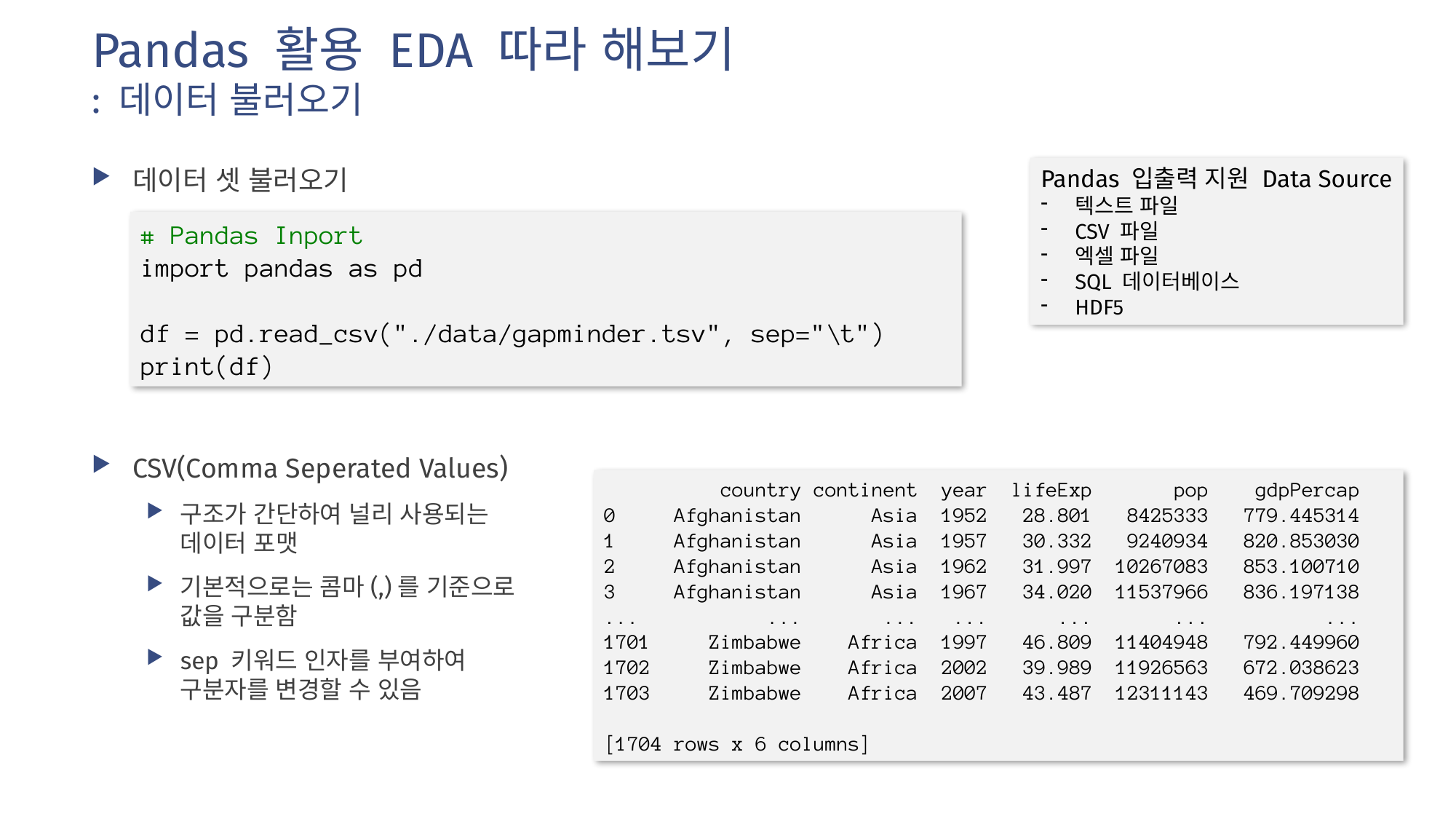

# Pandas 활용 EDA 따라 해보기 : 데이터 불러오기
Pandas 입출력 지원 Data Source
텍스트 파일
CSV 파일
엑셀 파일
SQL 데이터베이스
HDF5
데이터 셋 불러오기

CSV(Comma Seperated Values)
구조가 간단하여 널리 사용되는
데이터 포맷
기본적으로는 콤마(,)를 기준으로
값을 구분함
sep 키워드 인자를 부여하여
구분자를 변경할 수 있음
# Pandas Inport
import pandas as pd

df = pd.read_csv("./data/gapminder.tsv", sep="\t")
print(df)
          country continent  year  lifeExp       pop    gdpPercap
0     Afghanistan      Asia  1952   28.801   8425333   779.445314
1     Afghanistan      Asia  1957   30.332   9240934   820.853030
2     Afghanistan      Asia  1962   31.997  10267083   853.100710
3     Afghanistan      Asia  1967   34.020  11537966   836.197138
...           ...       ...   ...      ...       ...          ...
1701     Zimbabwe    Africa  1997   46.809  11404948   792.449960
1702     Zimbabwe    Africa  2002   39.989  11926563   672.038623
1703     Zimbabwe    Africa  2007   43.487  12311143   469.709298

[1704 rows x 6 columns]